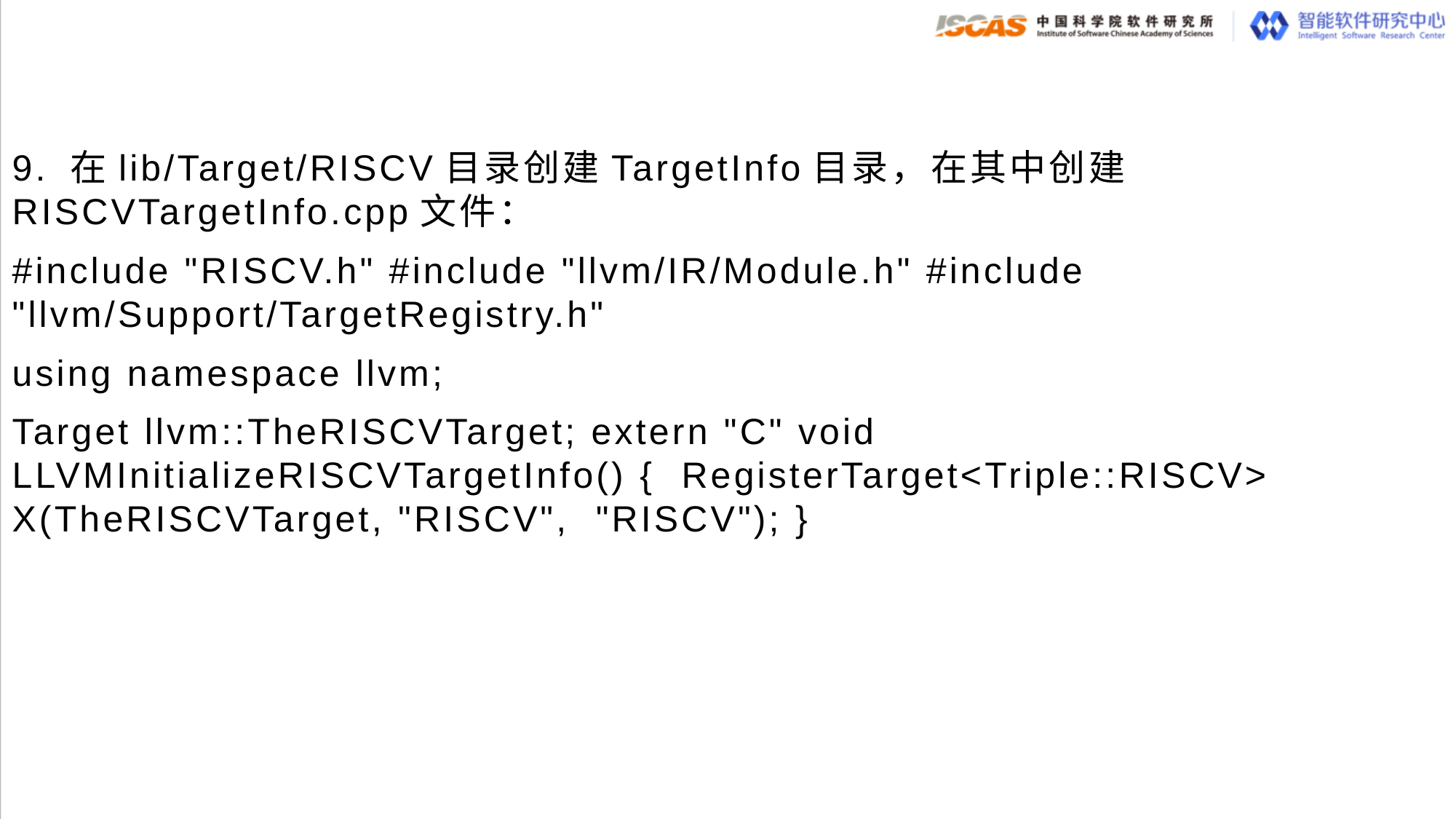

9. 在lib/Target/RISCV目录创建TargetInfo目录，在其中创建 RISCVTargetInfo.cpp文件：
#include "RISCV.h" #include "llvm/IR/Module.h" #include "llvm/Support/TargetRegistry.h"
using namespace llvm;
Target llvm::TheRISCVTarget; extern "C" void LLVMInitializeRISCVTargetInfo() {  RegisterTarget<Triple::RISCV> X(TheRISCVTarget, "RISCV",  "RISCV"); }